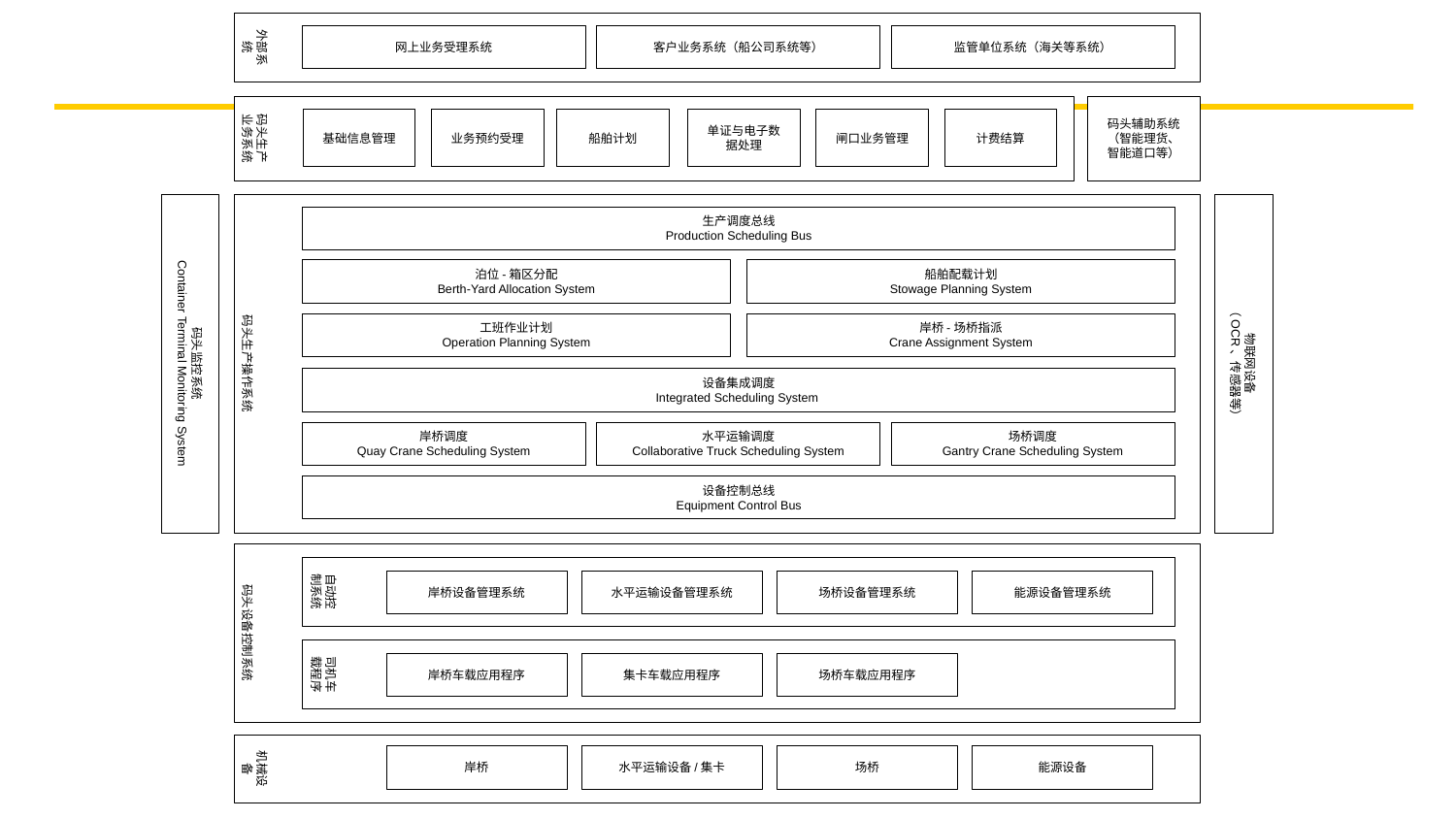

外部系统
网上业务受理系统
客户业务系统（船公司系统等）
监管单位系统（海关等系统）
码头生产业务系统
码头辅助系统（智能理货、智能道口等）
基础信息管理
业务预约受理
船舶计划
单证与电子数据处理
闸口业务管理
计费结算
码头监控系统
Container Terminal Monitoring System
物联网设备
（OCR、传感器等）
码头生产操作系统
生产调度总线
Production Scheduling Bus
泊位-箱区分配
Berth-Yard Allocation System
船舶配载计划
Stowage Planning System
工班作业计划
Operation Planning System
岸桥-场桥指派
Crane Assignment System
设备集成调度
Integrated Scheduling System
岸桥调度
Quay Crane Scheduling System
水平运输调度
Collaborative Truck Scheduling System
场桥调度
Gantry Crane Scheduling System
设备控制总线
Equipment Control Bus
码头设备控制系统
自动控制系统
岸桥设备管理系统
水平运输设备管理系统
场桥设备管理系统
能源设备管理系统
司机车载程序
岸桥车载应用程序
集卡车载应用程序
场桥车载应用程序
机械设备
岸桥
水平运输设备/集卡
场桥
能源设备